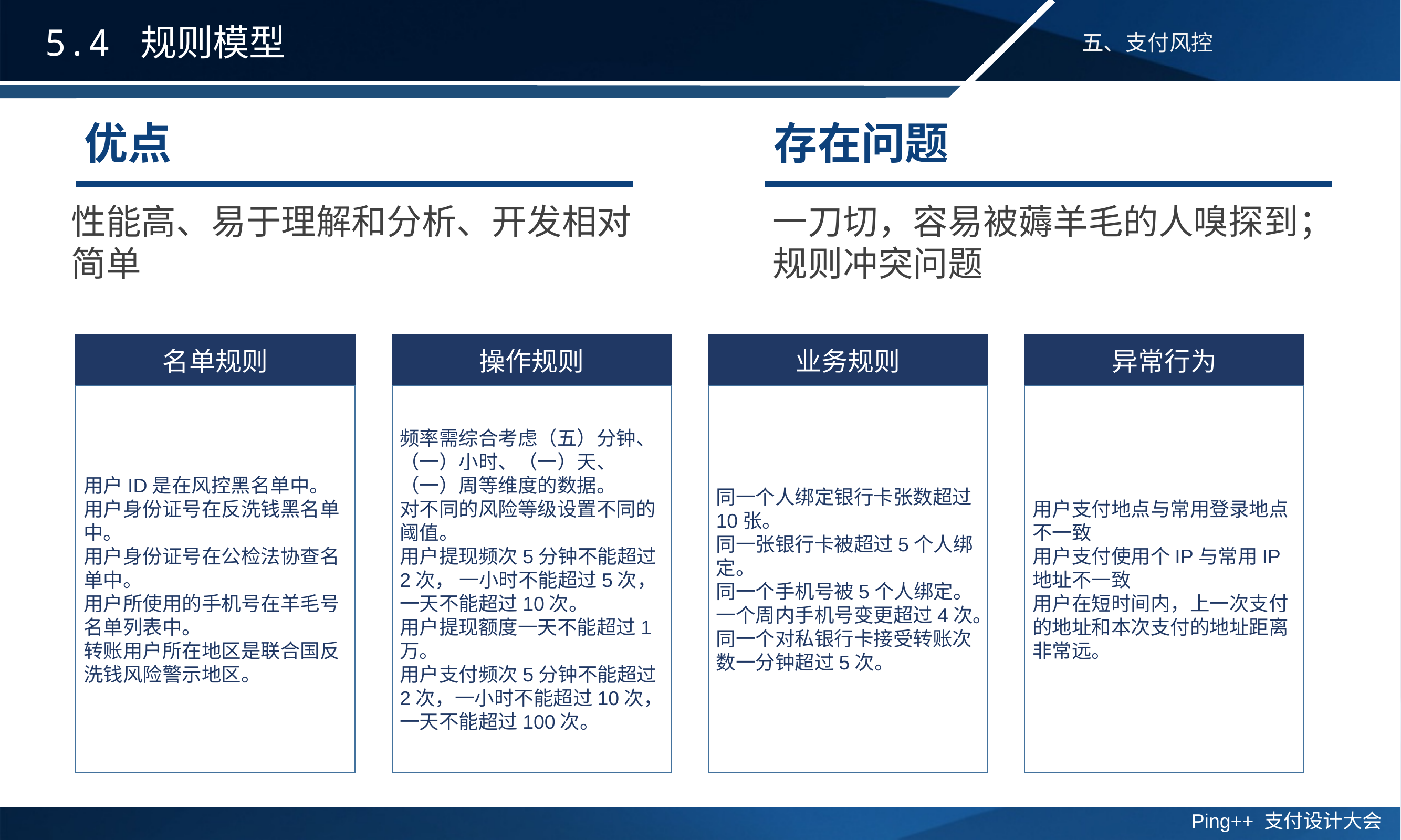

# 5.4 规则模型
优点
存在问题
性能高、易于理解和分析、开发相对简单
一刀切，容易被薅羊毛的人嗅探到；规则冲突问题
名单规则
用户ID是在风控黑名单中。
用户身份证号在反洗钱黑名单中。
用户身份证号在公检法协查名单中。
用户所使用的手机号在羊毛号名单列表中。
转账用户所在地区是联合国反洗钱风险警示地区。
操作规则
频率需综合考虑（五）分钟、（一）小时、（一）天、（一）周等维度的数据。
对不同的风险等级设置不同的阈值。
用户提现频次5分钟不能超过2次， 一小时不能超过5次，一天不能超过10次。
用户提现额度一天不能超过1万。
用户支付频次5分钟不能超过2次，一小时不能超过10次，一天不能超过100次。
业务规则
同一个人绑定银行卡张数超过10张。
同一张银行卡被超过5个人绑定。
同一个手机号被5个人绑定。
一个周内手机号变更超过4次。
同一个对私银行卡接受转账次数一分钟超过5次。
异常行为
用户支付地点与常用登录地点不一致
用户支付使用个IP与常用IP地址不一致
用户在短时间内，上一次支付的地址和本次支付的地址距离非常远。
Ping++ 支付设计大会